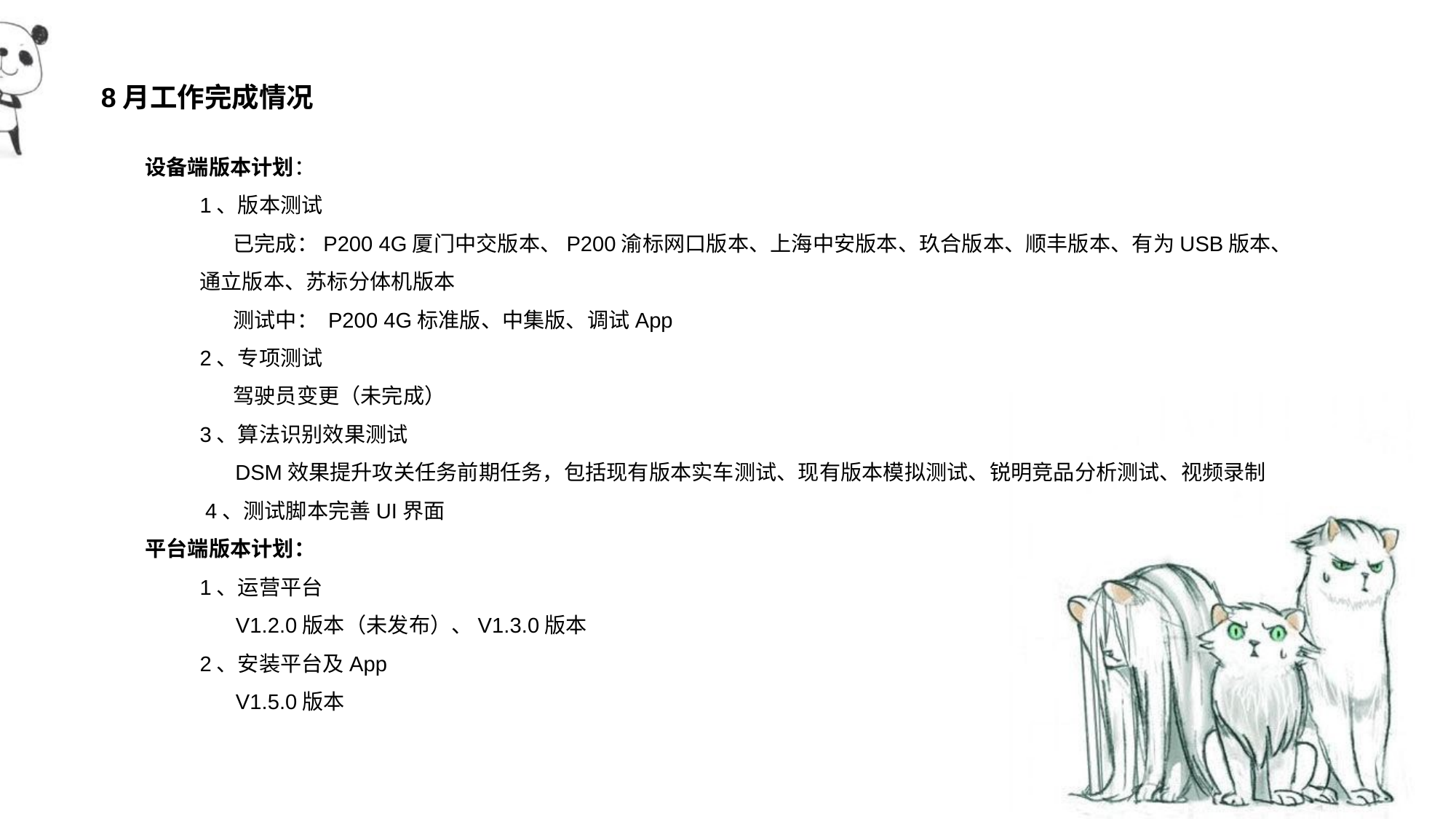

8月工作完成情况
设备端版本计划：
1、版本测试
      已完成：P200 4G厦门中交版本、P200渝标网口版本、上海中安版本、玖合版本、顺丰版本、有为USB版本、通立版本、苏标分体机版本
      测试中： P200 4G标准版、中集版、调试App
2、专项测试
      驾驶员变更（未完成）
3、算法识别效果测试
               DSM效果提升攻关任务前期任务，包括现有版本实车测试、现有版本模拟测试、锐明竞品分析测试、视频录制
          4、测试脚本完善UI界面
平台端版本计划：
1、运营平台
      V1.2.0版本（未发布）、V1.3.0版本
2、安装平台及App
      V1.5.0版本